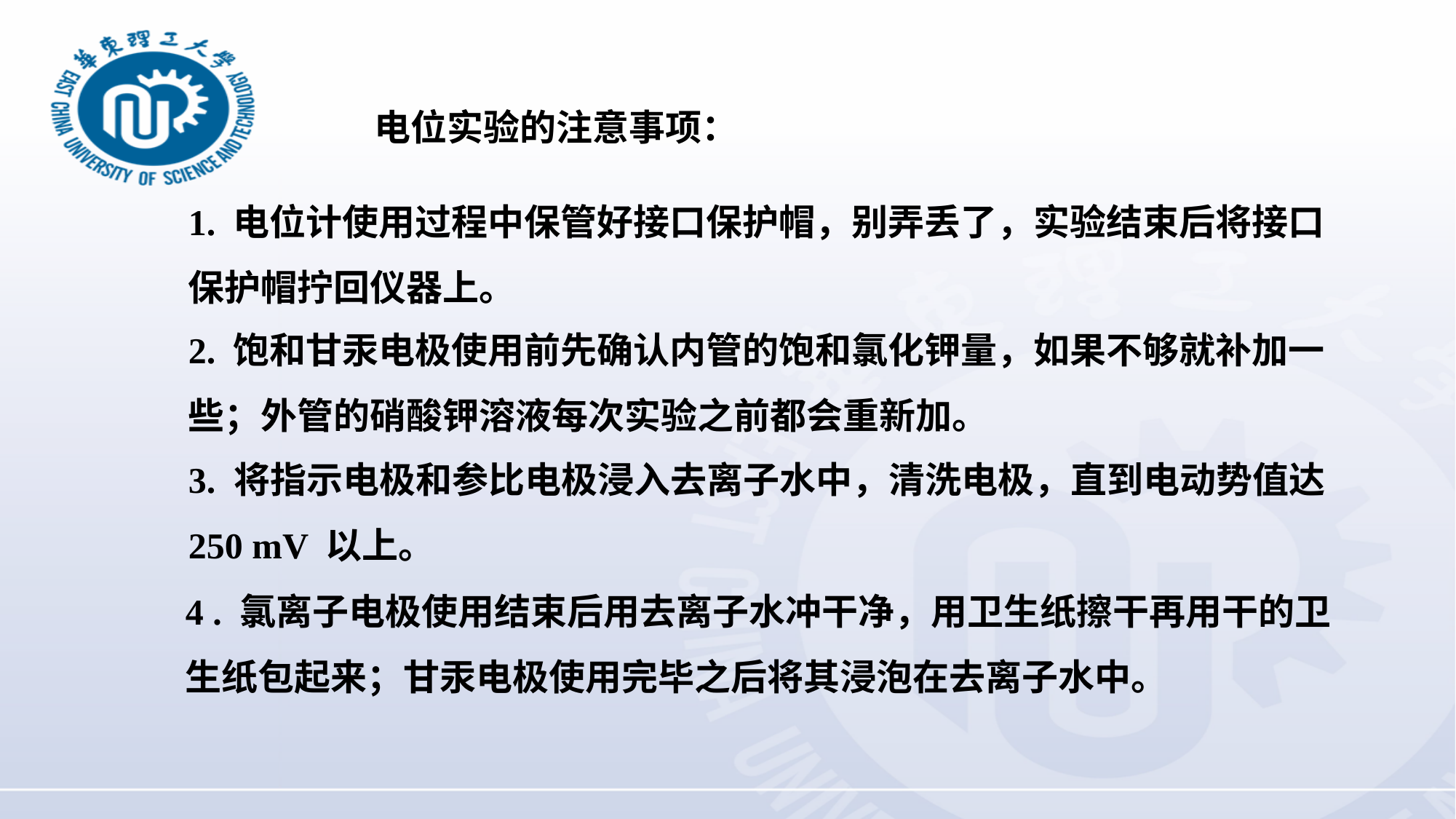

电位实验的注意事项：
1. 电位计使用过程中保管好接口保护帽，别弄丢了，实验结束后将接口保护帽拧回仪器上。
2. 饱和甘汞电极使用前先确认内管的饱和氯化钾量，如果不够就补加一些；外管的硝酸钾溶液每次实验之前都会重新加。
3. 将指示电极和参比电极浸入去离子水中，清洗电极，直到电动势值达 250 mV 以上。
4 . 氯离子电极使用结束后用去离子水冲干净，用卫生纸擦干再用干的卫生纸包起来；甘汞电极使用完毕之后将其浸泡在去离子水中。